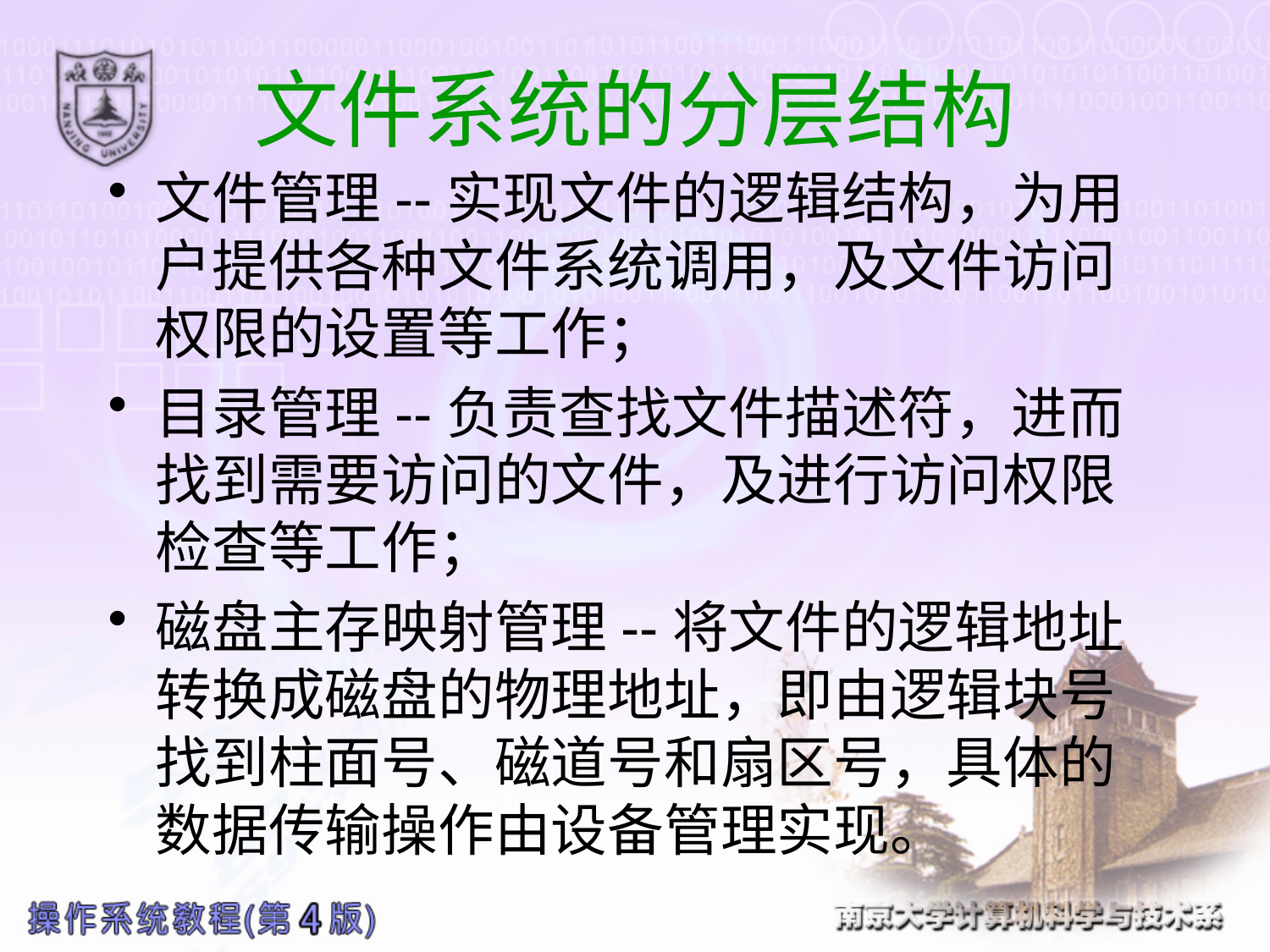

# 文件系统的分层结构
文件管理--实现文件的逻辑结构，为用户提供各种文件系统调用，及文件访问权限的设置等工作；
目录管理--负责查找文件描述符，进而找到需要访问的文件，及进行访问权限检查等工作；
磁盘主存映射管理--将文件的逻辑地址转换成磁盘的物理地址，即由逻辑块号找到柱面号、磁道号和扇区号，具体的数据传输操作由设备管理实现。